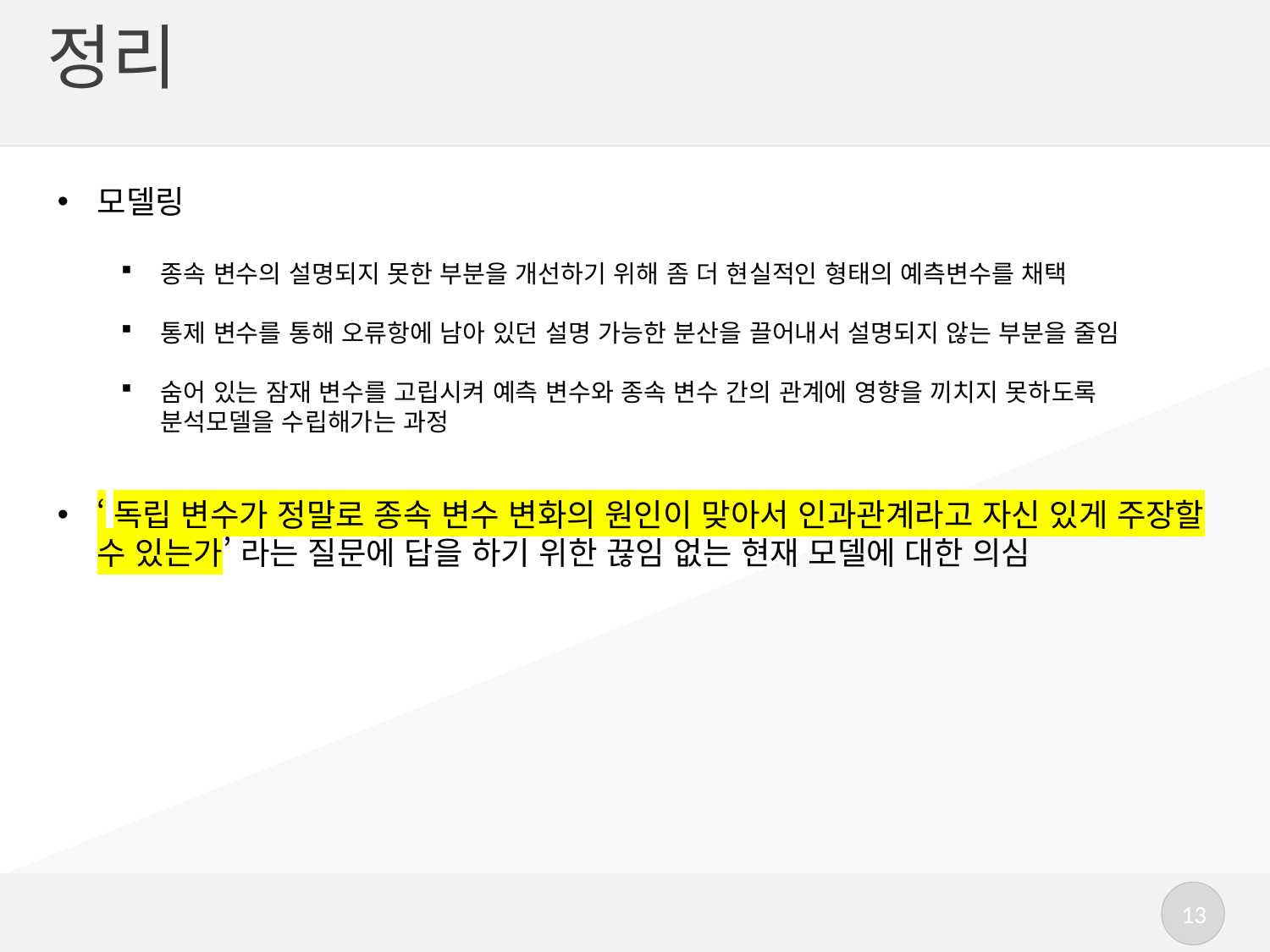

# 정리
모델링

종속 변수의 설명되지 못한 부분을 개선하기 위해 좀 더 현실적인 형태의 예측변수를 채택

통제 변수를 통해 오류항에 남아 있던 설명 가능한 분산을 끌어내서 설명되지 않는 부분을 줄임

숨어 있는 잠재 변수를 고립시켜 예측 변수와 종속 변수 간의 관계에 영향을 끼치지 못하도록 분석모델을 수립해가는 과정

‘독립 변수가 정말로 종속 변수 변화의 원인이 맞아서 인과관계라고 자신 있게 주장할 수 있는가’ 라는 질문에 답을 하기 위한 끊임 없는 현재 모델에 대한 의심